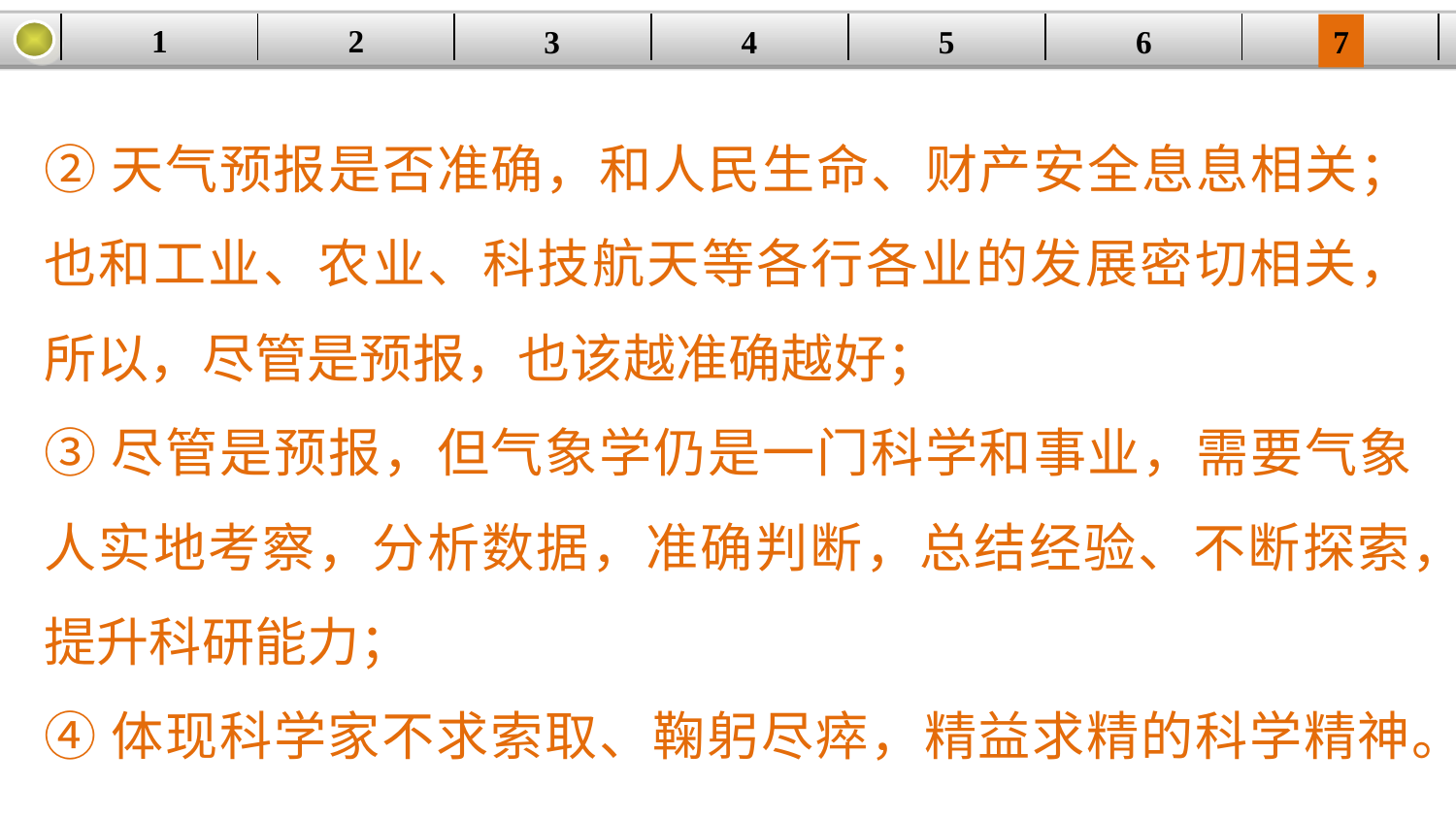

1
2
|  |  |  |  |  |  |  |
| --- | --- | --- | --- | --- | --- | --- |
3
4
5
6
7

②天气预报是否准确，和人民生命、财产安全息息相关；也和工业、农业、科技航天等各行各业的发展密切相关，所以，尽管是预报，也该越准确越好；
③尽管是预报，但气象学仍是一门科学和事业，需要气象人实地考察，分析数据，准确判断，总结经验、不断探索，提升科研能力；
④体现科学家不求索取、鞠躬尽瘁，精益求精的科学精神。